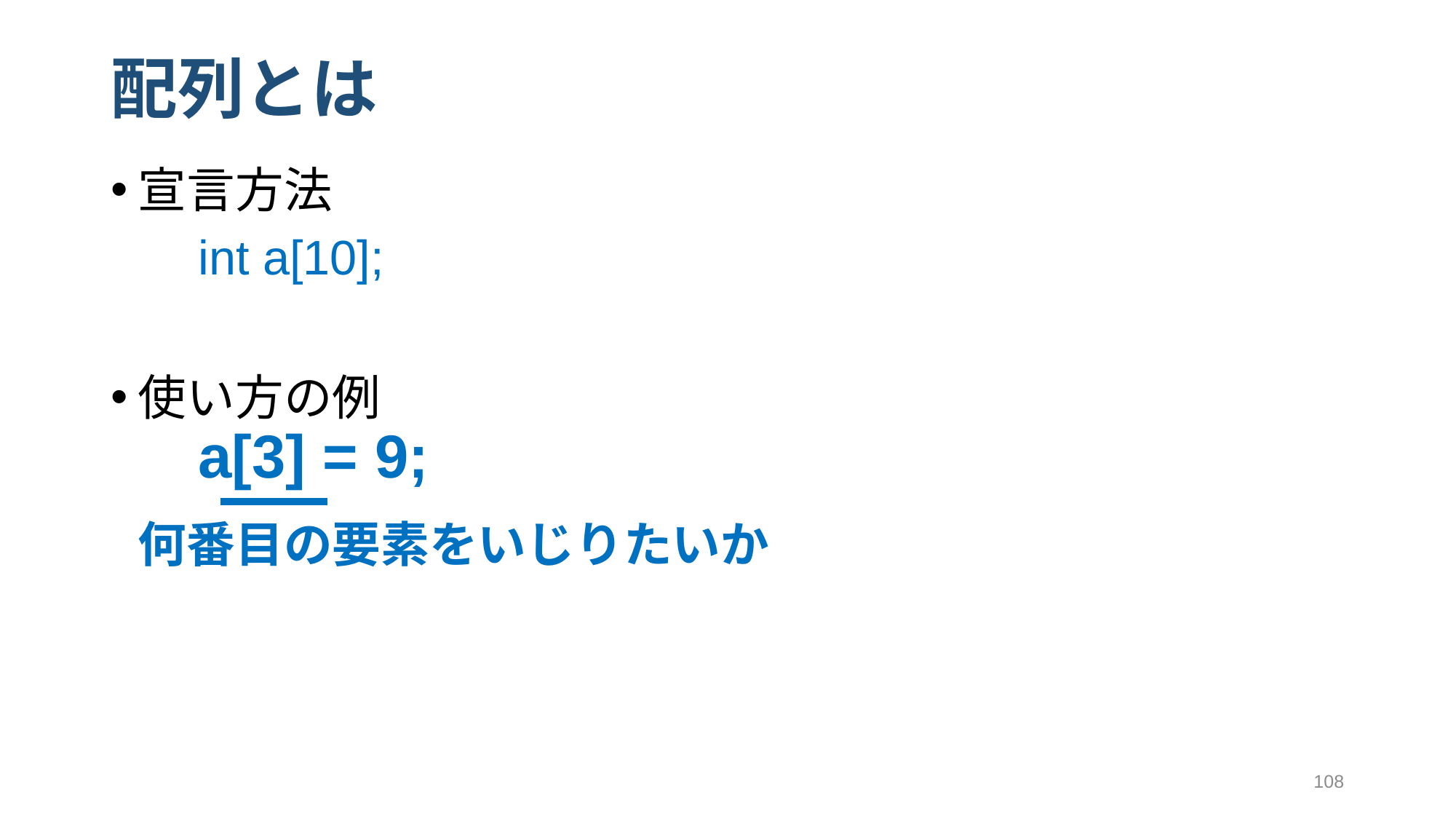

# 配列とは
宣言方法
　int a[10];
使い方の例
　a[3] = 9;
何番目の要素をいじりたいか
108